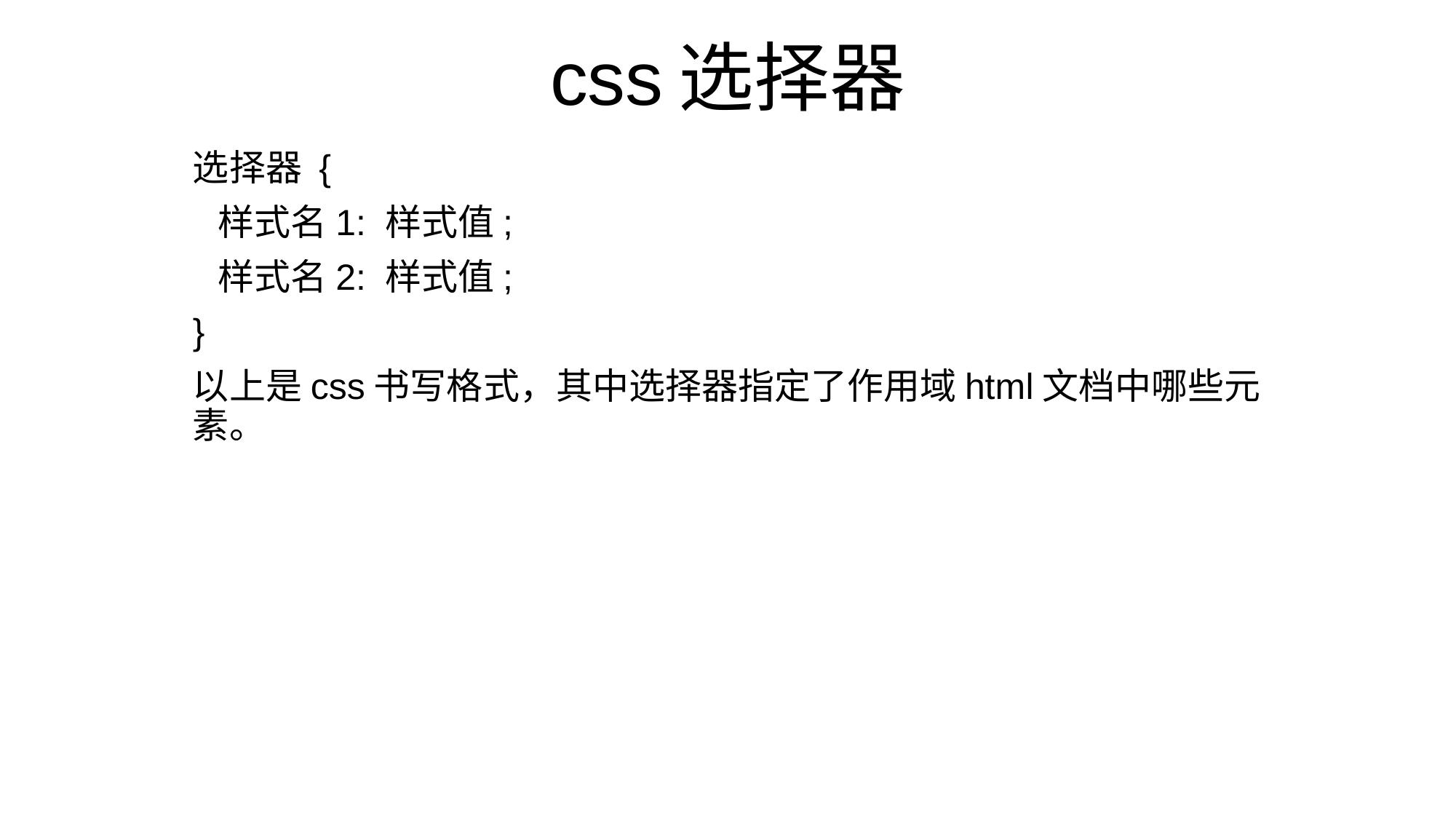

# css选择器
选择器 {
  样式名1: 样式值;
  样式名2: 样式值;
}
以上是css书写格式，其中选择器指定了作用域html文档中哪些元素。